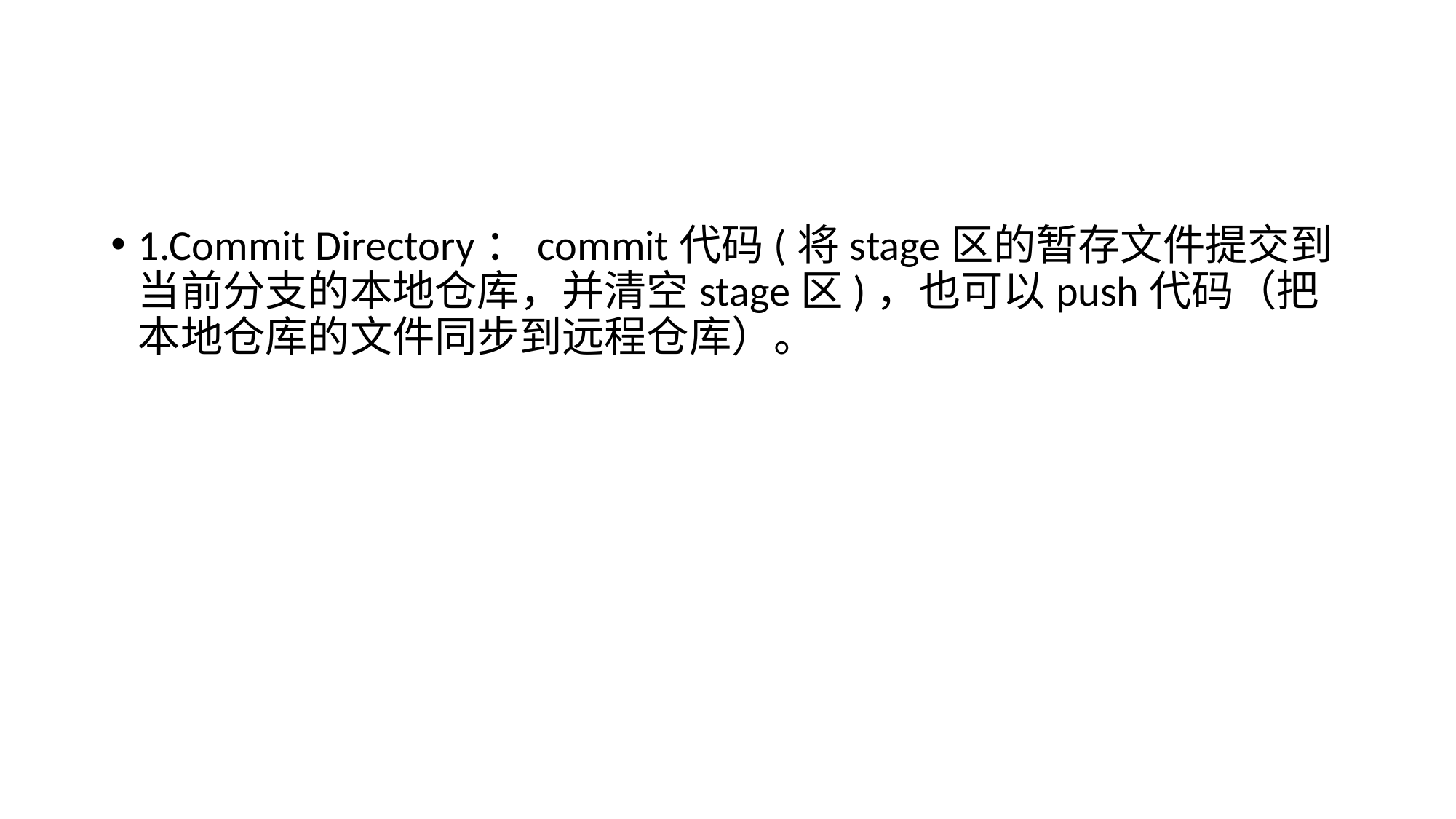

#
1.Commit Directory：commit代码(将stage区的暂存文件提交到当前分支的本地仓库，并清空stage区)，也可以push代码（把本地仓库的文件同步到远程仓库）。